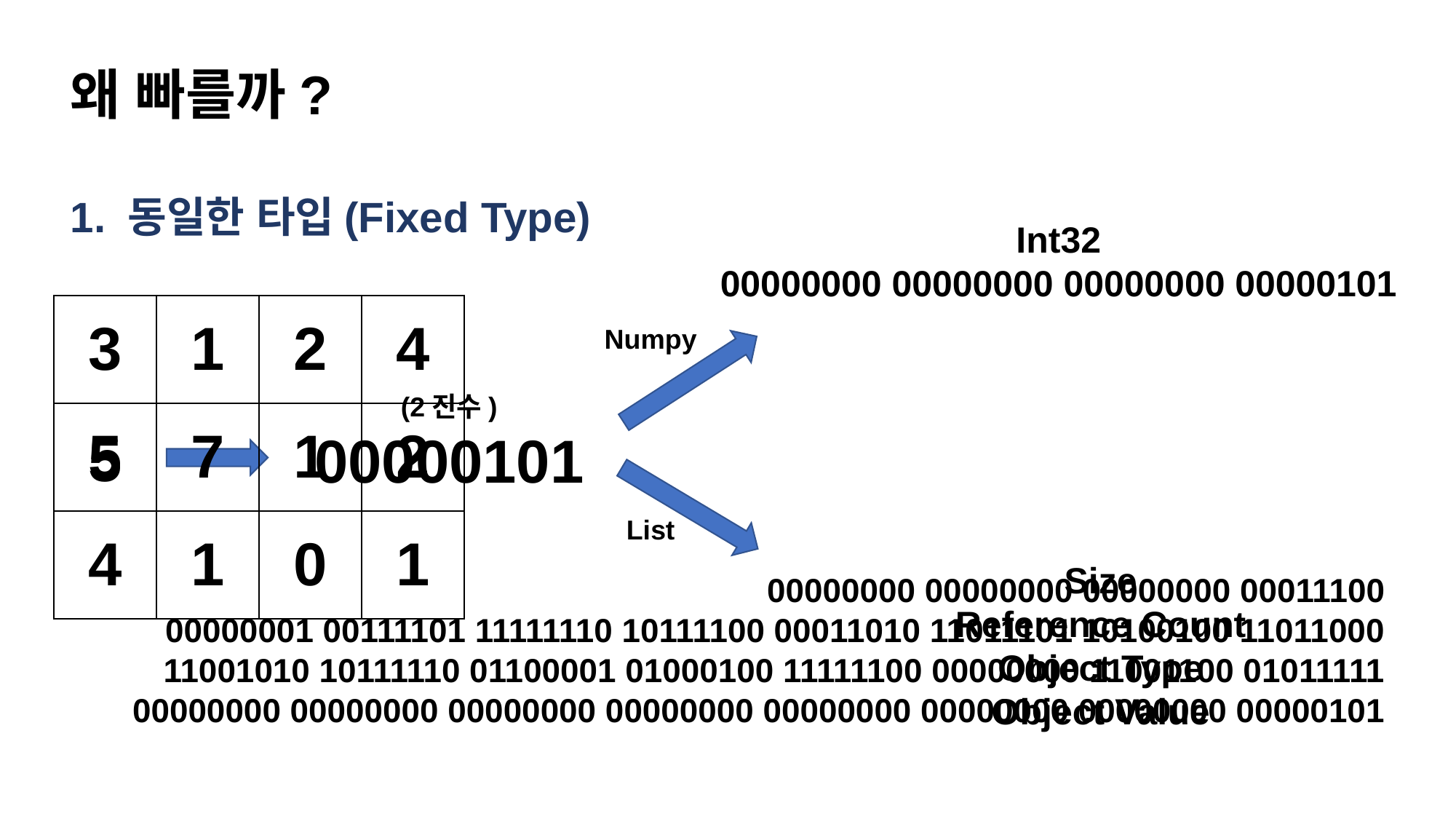

# 왜 빠를까?
1. 동일한 타입(Fixed Type)
Int32
00000000 00000000 00000000 00000101
| 3 | 1 | 2 | 4 |
| --- | --- | --- | --- |
| 5 | 7 | 1 | 2 |
| 4 | 1 | 0 | 1 |
Numpy

(2진수)
00000101

5

List
Size
Reference Count
Object Type
Object Value
00000000 00000000 00000000 00011100
00000001 00111101 11111110 10111100 00011010 11011101 10100100 11011000
11001010 10111110 01100001 01000100 11111100 00000000 11001100 01011111
00000000 00000000 00000000 00000000 00000000 00000000 00000000 00000101